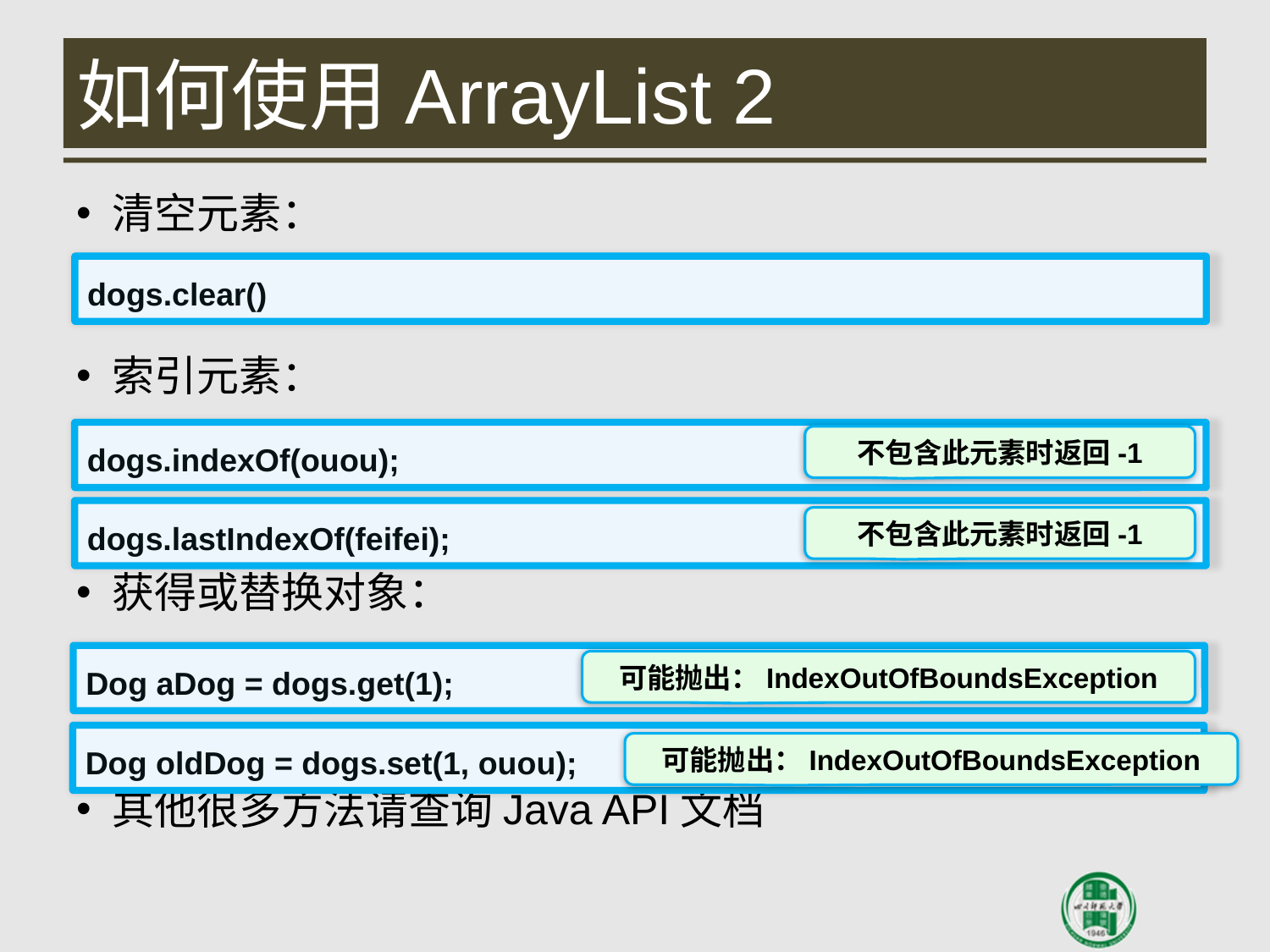

# 如何使用ArrayList 2
清空元素：

索引元素：

获得或替换对象：

其他很多方法请查询Java API文档

dogs.clear()
dogs.indexOf(ouou);
不包含此元素时返回-1
dogs.lastIndexOf(feifei);
不包含此元素时返回-1
Dog aDog = dogs.get(1);
可能抛出：IndexOutOfBoundsException
Dog oldDog = dogs.set(1, ouou);
可能抛出：IndexOutOfBoundsException